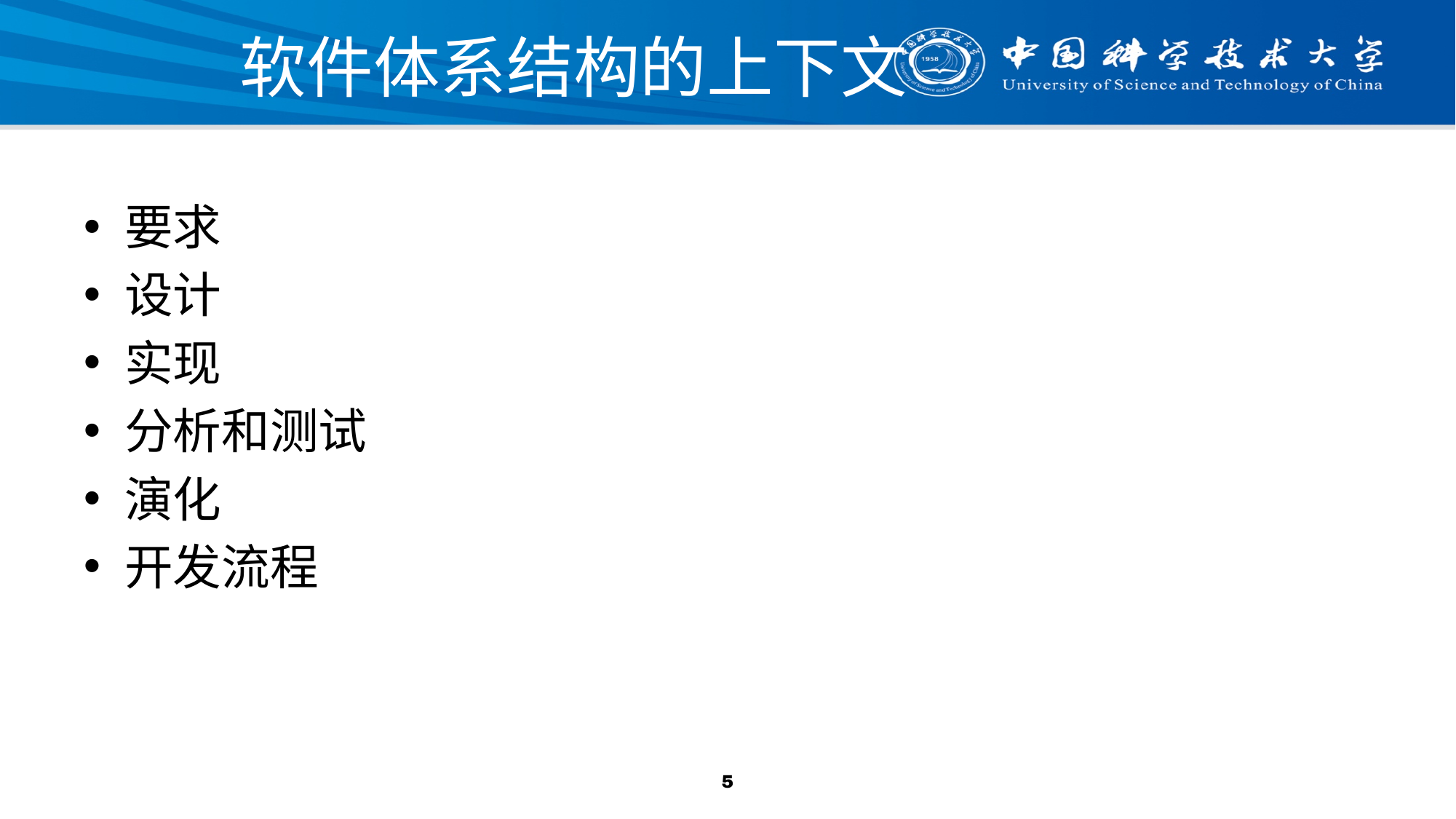

# 软件体系结构的上下文
要求
设计
实现
分析和测试
演化
开发流程

5